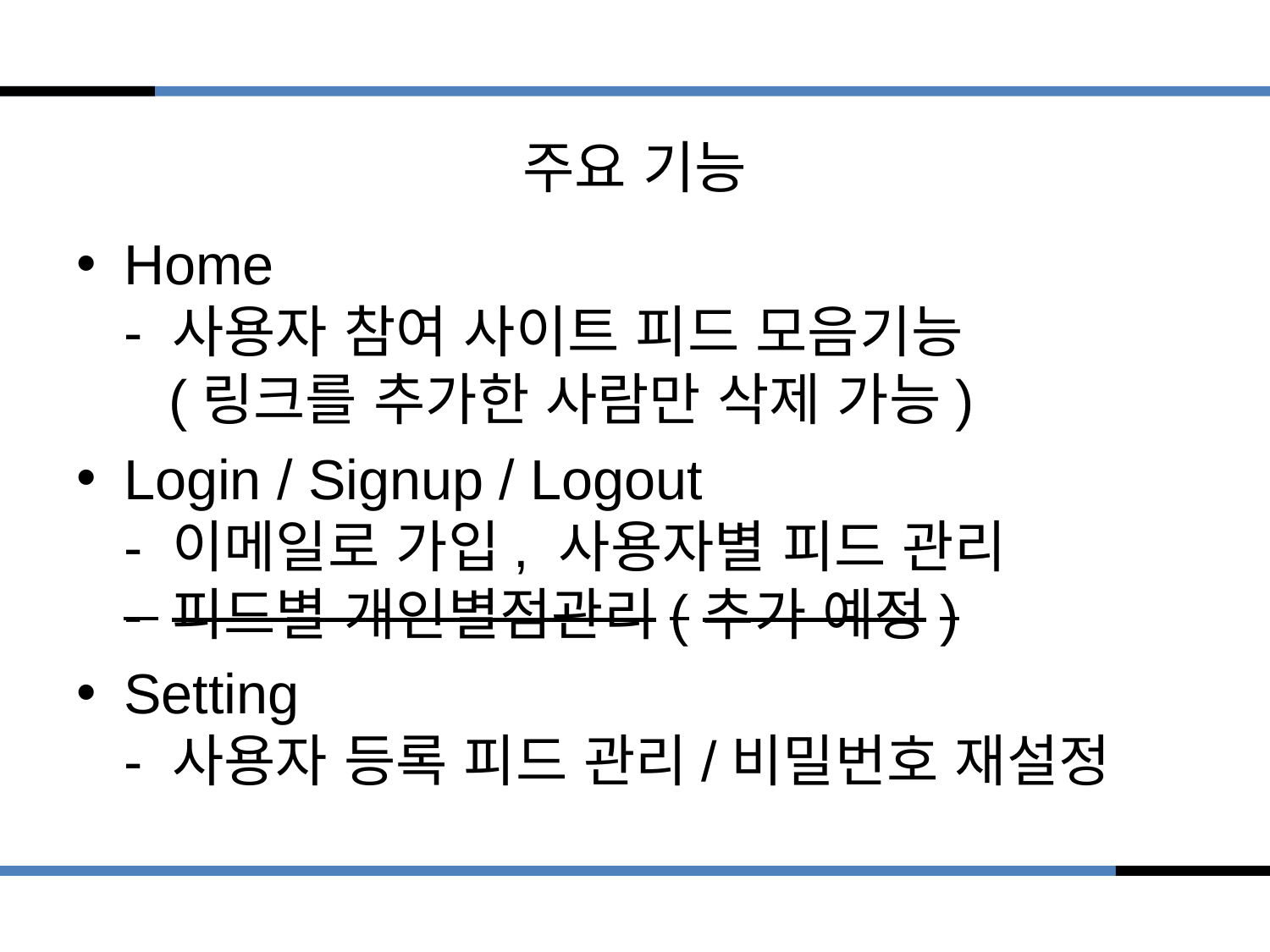

# 주요 기능
Home
- 사용자 참여 사이트 피드 모음기능
  (링크를 추가한 사람만 삭제 가능)
Login / Signup / Logout
- 이메일로 가입, 사용자별 피드 관리
- 피드별 개인별점관리(추가 예정)
Setting
- 사용자 등록 피드 관리/비밀번호 재설정